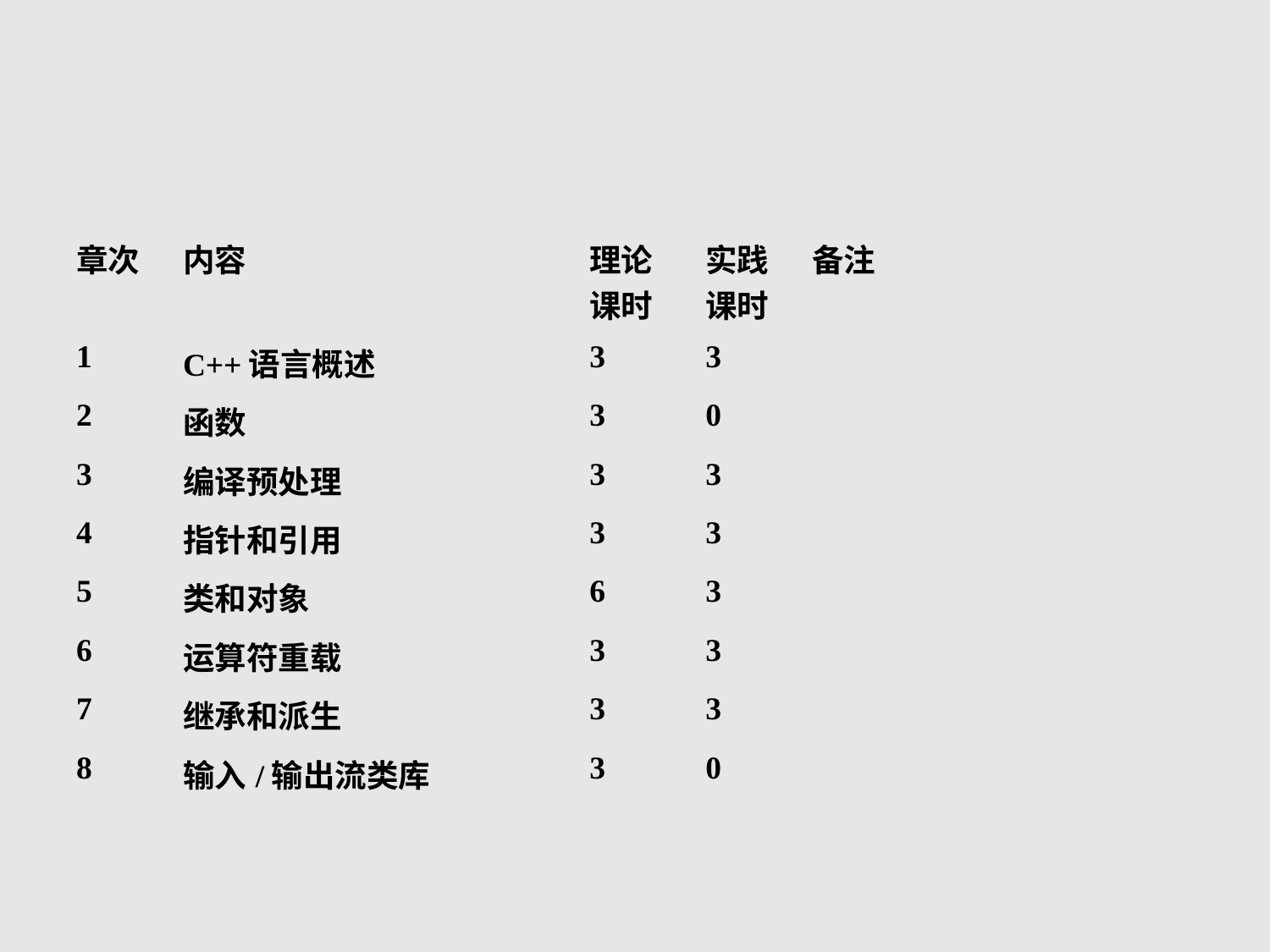

| 章次 | 内容 | 理论 课时 | 实践 课时 | 备注 |
| --- | --- | --- | --- | --- |
| 1 | C++语言概述 | 3 | 3 |  |
| 2 | 函数 | 3 | 0 |  |
| 3 | 编译预处理 | 3 | 3 |  |
| 4 | 指针和引用 | 3 | 3 |  |
| 5 | 类和对象 | 6 | 3 |  |
| 6 | 运算符重载 | 3 | 3 |  |
| 7 | 继承和派生 | 3 | 3 |  |
| 8 | 输入/输出流类库 | 3 | 0 |  |